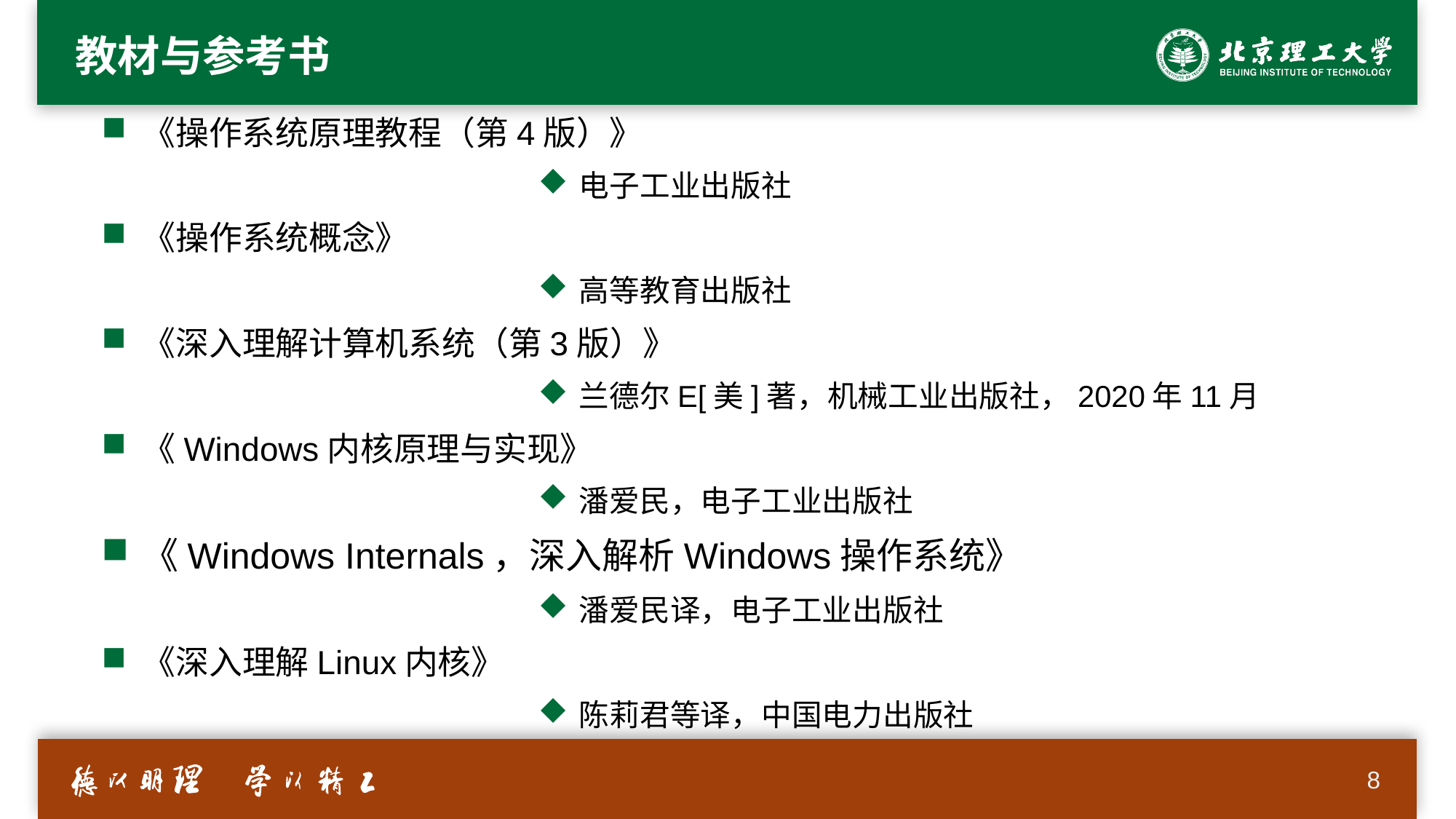

# 教材与参考书
《操作系统原理教程（第4版）》
电子工业出版社
《操作系统概念》
高等教育出版社
《深入理解计算机系统（第3版）》
兰德尔E[美]著，机械工业出版社，2020年11月
《Windows内核原理与实现》
潘爱民，电子工业出版社
《Windows Internals，深入解析Windows操作系统》
潘爱民译，电子工业出版社
《深入理解Linux内核》
陈莉君等译，中国电力出版社